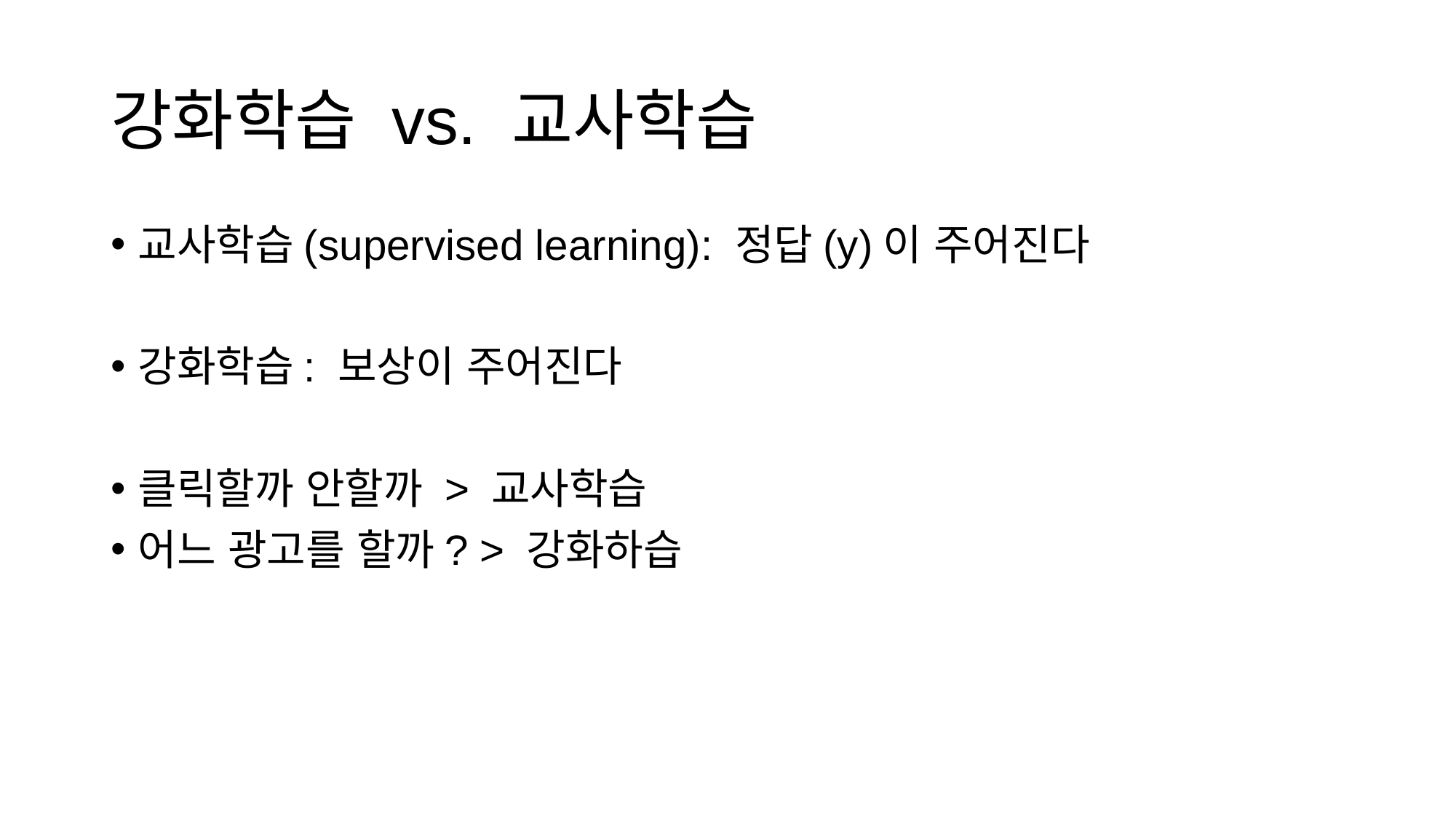

# 강화학습 vs. 교사학습
교사학습(supervised learning): 정답(y)이 주어진다

강화학습: 보상이 주어진다

클릭할까 안할까 > 교사학습
어느 광고를 할까? > 강화하습